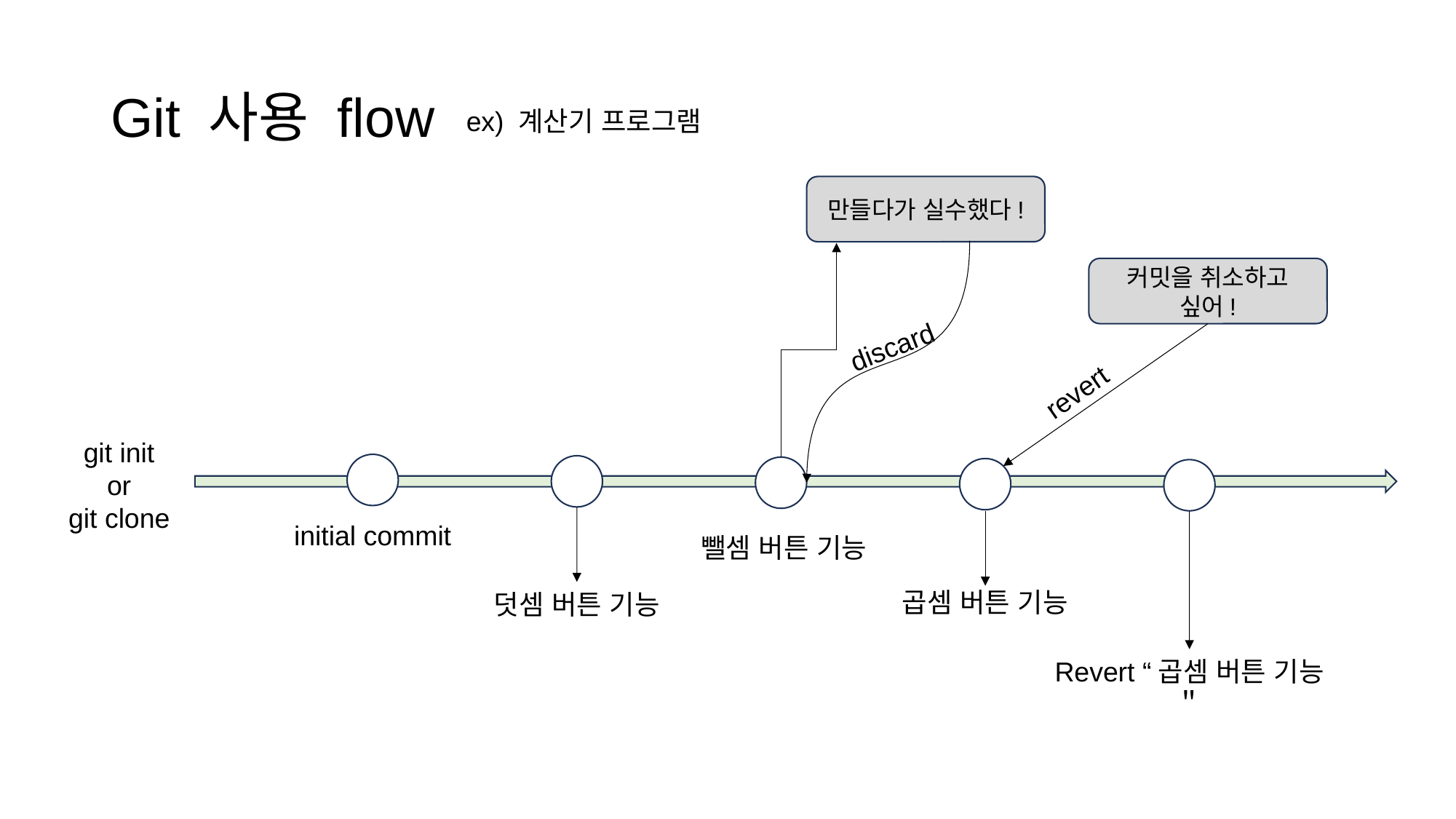

# Git 사용 flow
ex) 계산기 프로그램
만들다가 실수했다!
커밋을 취소하고 싶어!
discard
revert
git init
or
git clone

initial commit
뺄셈 버튼 기능
곱셈 버튼 기능
덧셈 버튼 기능
Revert “곱셈 버튼 기능＂